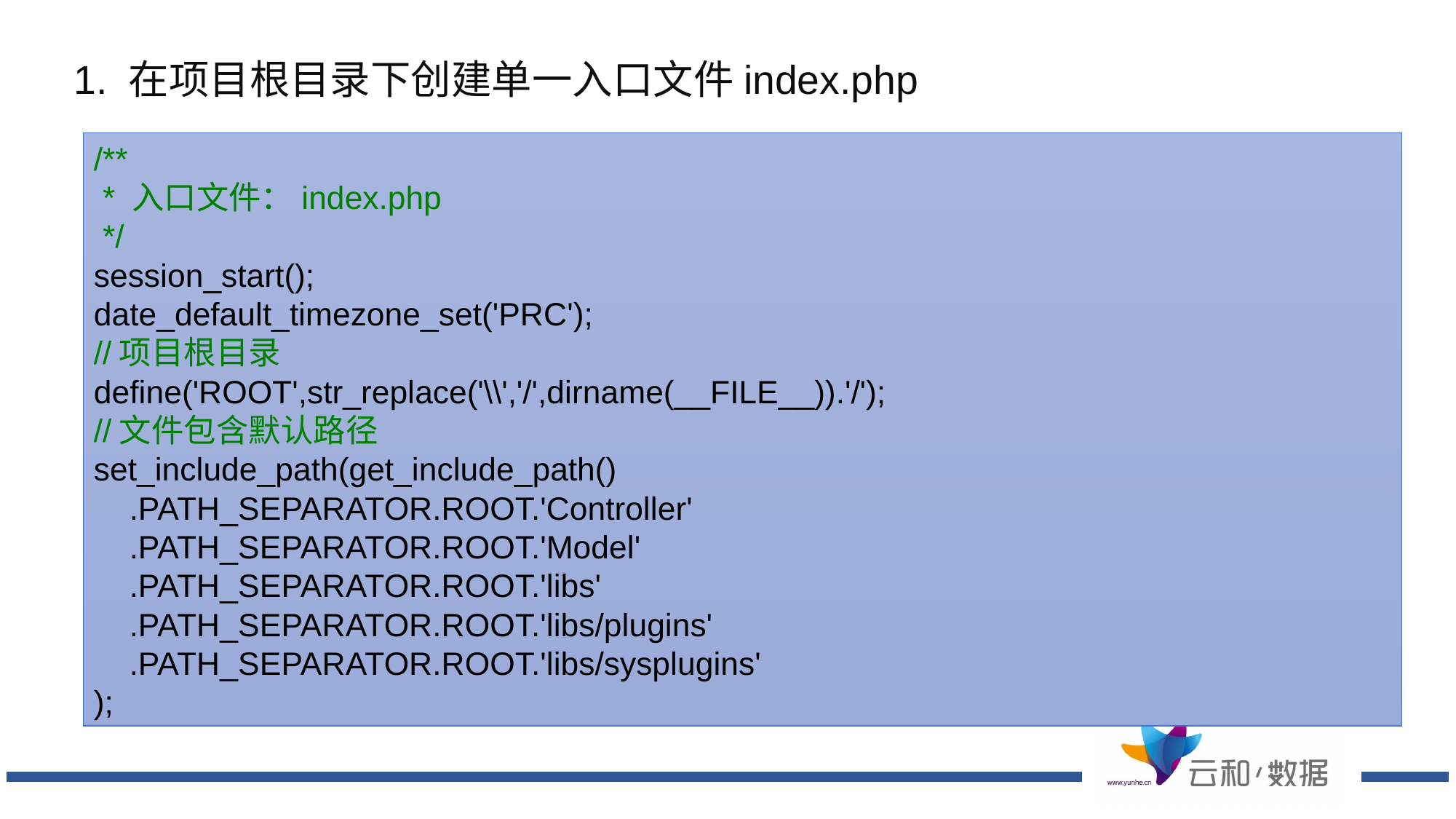

1. 在项目根目录下创建单一入口文件index.php
/**
 * 入口文件：index.php
 */
session_start();
date_default_timezone_set('PRC');
//项目根目录
define('ROOT',str_replace('\\','/',dirname(__FILE__)).'/');
//文件包含默认路径
set_include_path(get_include_path()
    .PATH_SEPARATOR.ROOT.'Controller'
    .PATH_SEPARATOR.ROOT.'Model'
    .PATH_SEPARATOR.ROOT.'libs'
    .PATH_SEPARATOR.ROOT.'libs/plugins'
    .PATH_SEPARATOR.ROOT.'libs/sysplugins'
);